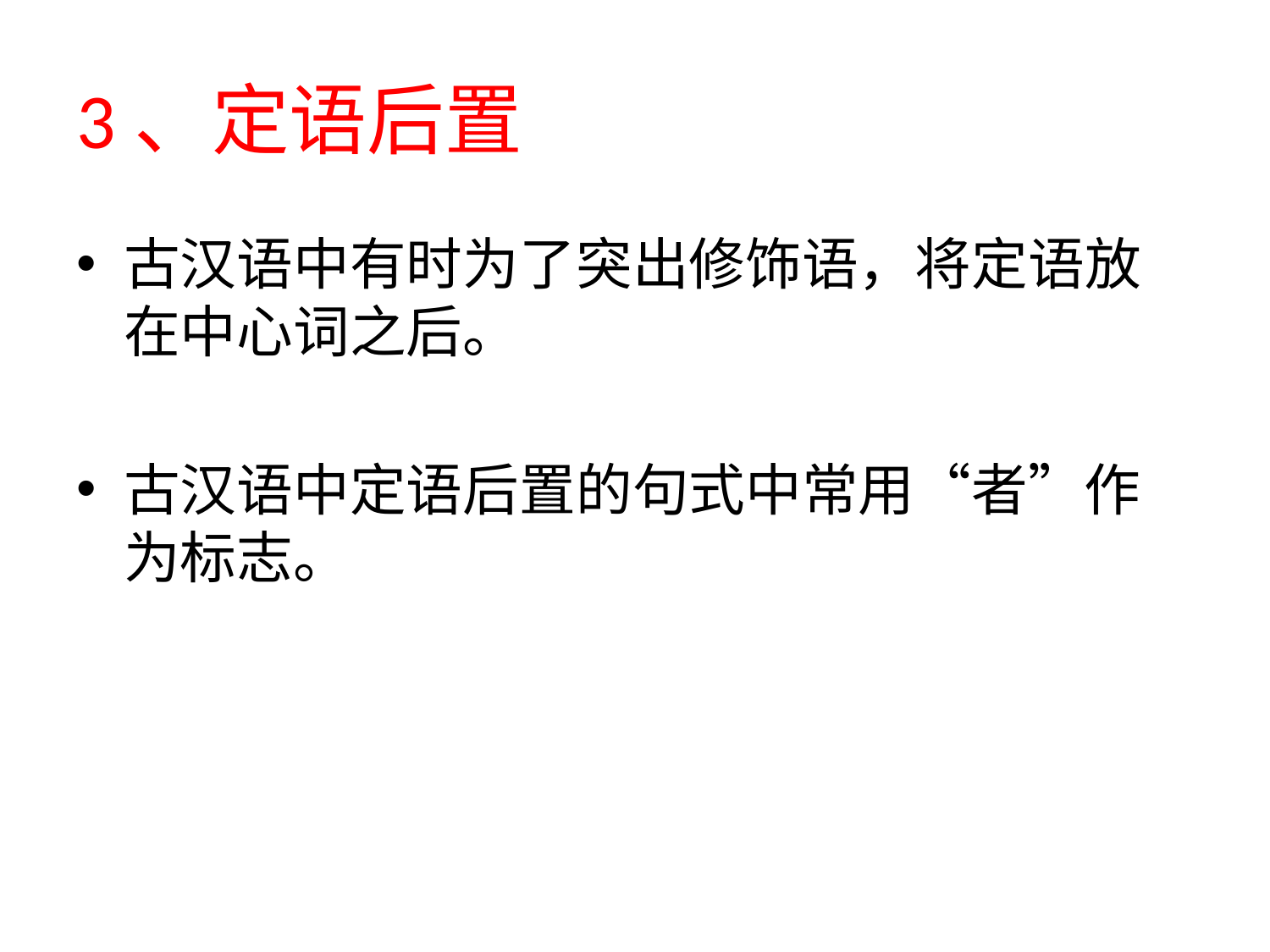

# 3、定语后置
古汉语中有时为了突出修饰语，将定语放在中心词之后。

古汉语中定语后置的句式中常用“者”作为标志。